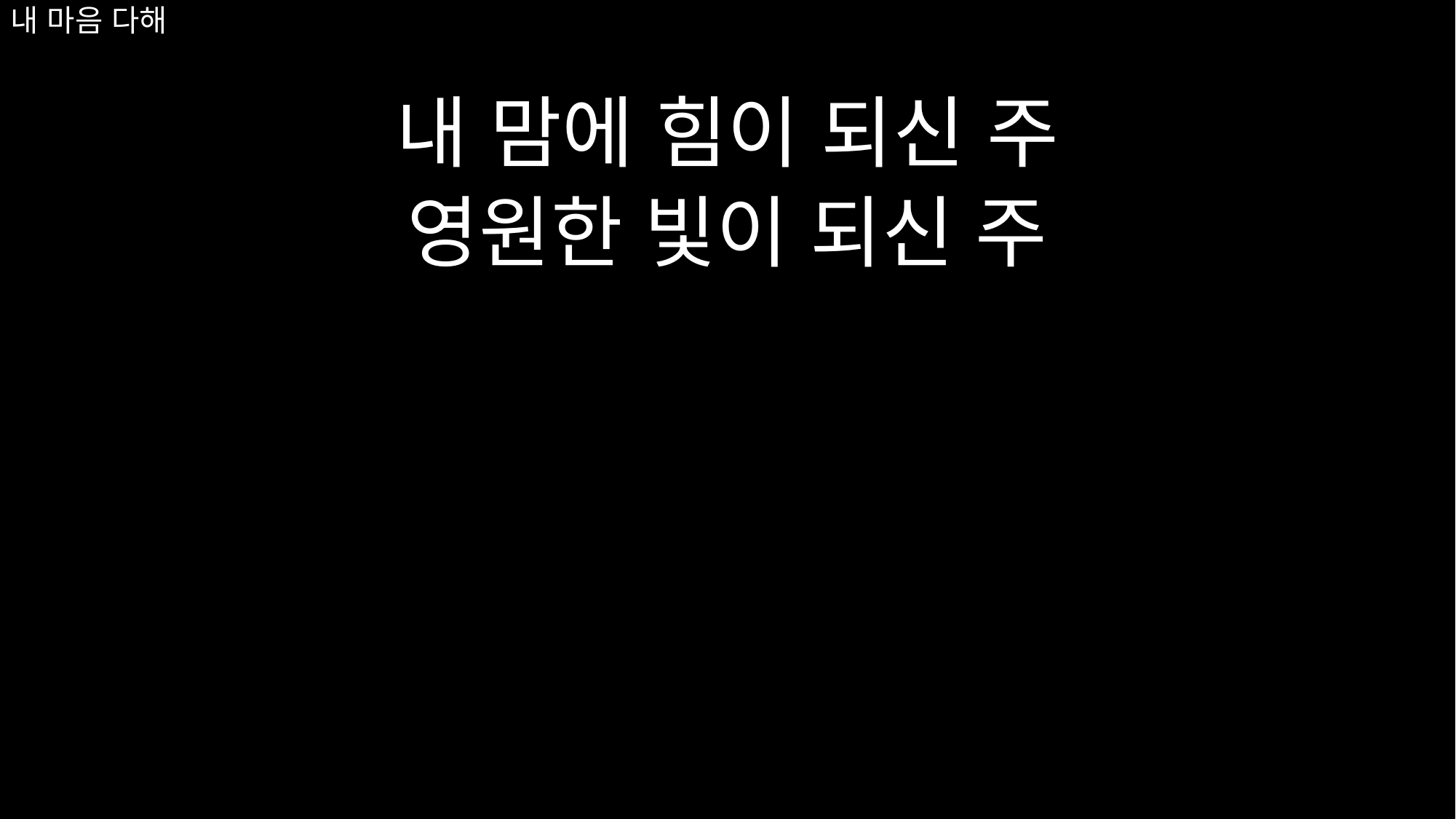

# 내 마음 다해
내 맘에 힘이 되신 주
영원한 빛이 되신 주